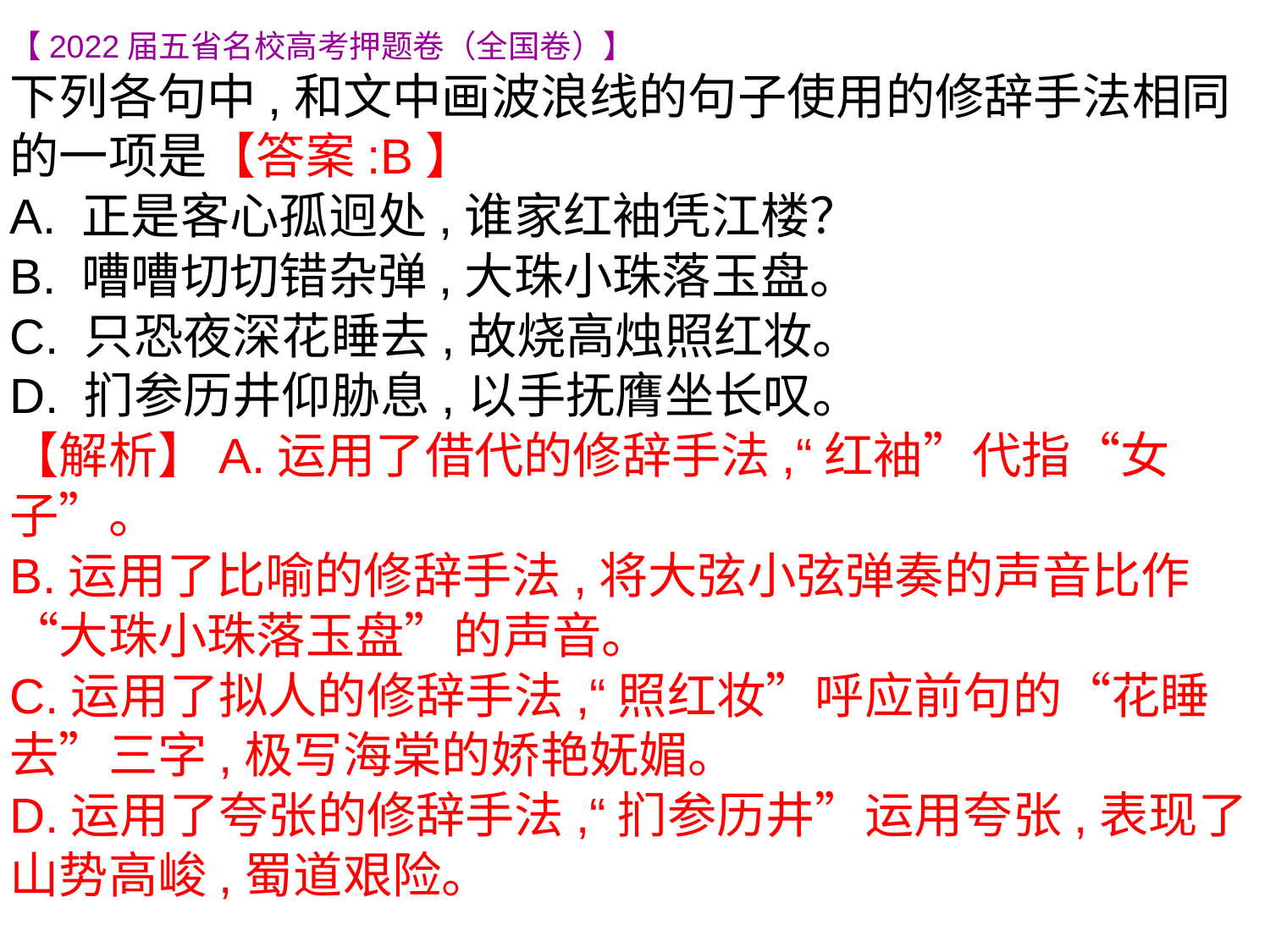

【2022届五省名校高考押题卷（全国卷）】
下列各句中,和文中画波浪线的句子使用的修辞手法相同的一项是【答案:B】
A. 正是客心孤迥处,谁家红袖凭江楼？
B. 嘈嘈切切错杂弹,大珠小珠落玉盘。
C. 只恐夜深花睡去,故烧高烛照红妆。
D. 扪参历井仰胁息,以手抚膺坐长叹。
【解析】A.运用了借代的修辞手法,“红袖”代指“女子”。
B.运用了比喻的修辞手法,将大弦小弦弹奏的声音比作“大珠小珠落玉盘”的声音。
C.运用了拟人的修辞手法,“照红妆”呼应前句的“花睡去”三字,极写海棠的娇艳妩媚。
D.运用了夸张的修辞手法,“扪参历井”运用夸张,表现了山势高峻,蜀道艰险。